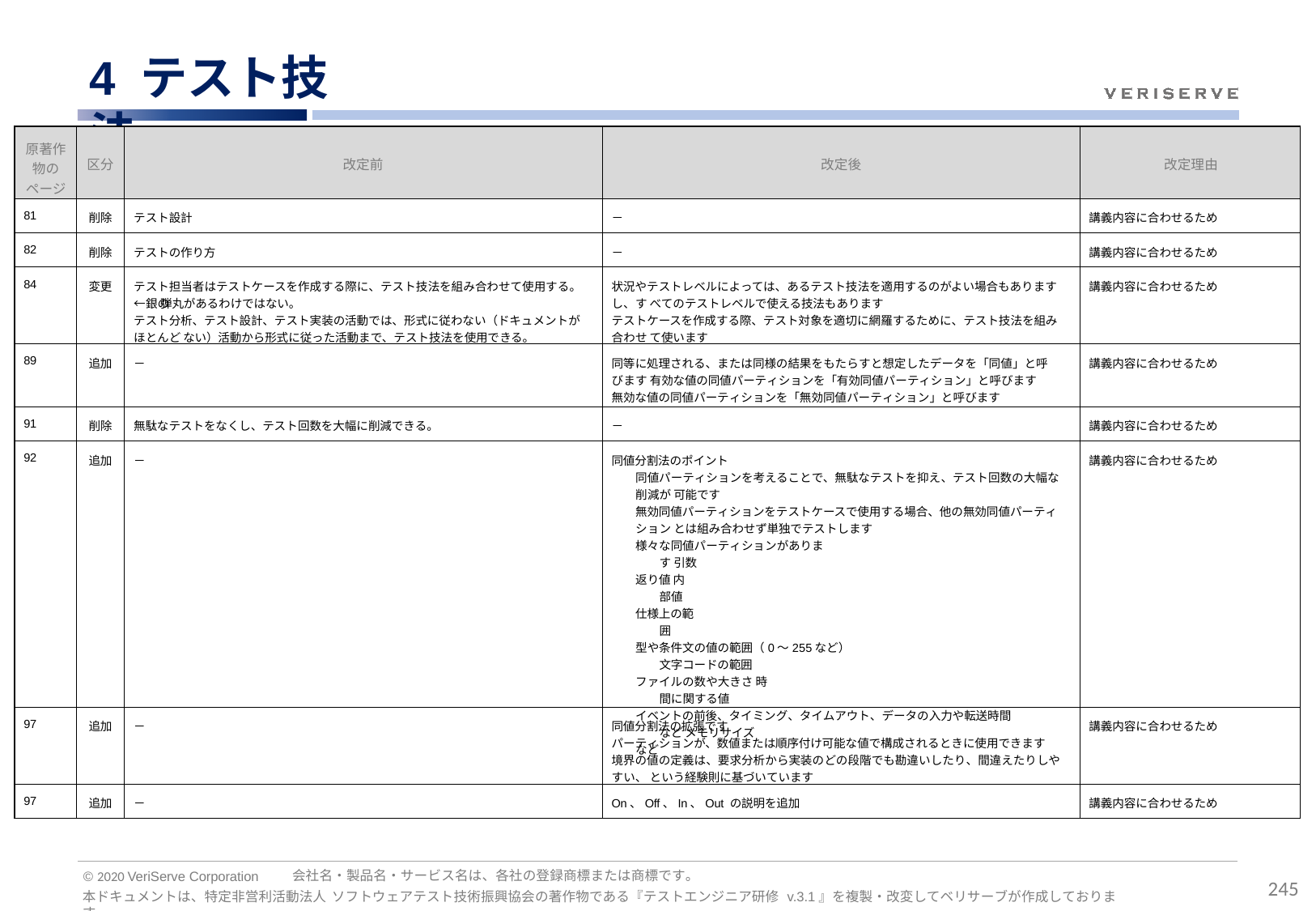

# 4 テスト技法

| 原著作 物の ページ | 区分 | 改定前 | 改定後 | 改定理由 |
| --- | --- | --- | --- | --- |
| 81 | 削除 | テスト設計 | － | 講義内容に合わせるため |
| 82 | 削除 | テストの作り方 | － | 講義内容に合わせるため |
| 84 | 変更 | テスト担当者はテストケースを作成する際に、テスト技法を組み合わせて使用する。←銀の 弾丸があるわけではない。 テスト分析、テスト設計、テスト実装の活動では、形式に従わない（ドキュメントがほとんど ない）活動から形式に従った活動まで、テスト技法を使用できる。 | 状況やテストレベルによっては、あるテスト技法を適用するのがよい場合もありますし、す べてのテストレベルで使える技法もあります テストケースを作成する際、テスト対象を適切に網羅するために、テスト技法を組み合わせ て使います | 講義内容に合わせるため |
| 89 | 追加 | － | 同等に処理される、または同様の結果をもたらすと想定したデータを「同値」と呼びます 有効な値の同値パーティションを「有効同値パーティション」と呼びます 無効な値の同値パーティションを「無効同値パーティション」と呼びます | 講義内容に合わせるため |
| 91 | 削除 | 無駄なテストをなくし、テスト回数を大幅に削減できる。 | － | 講義内容に合わせるため |
| 92 | 追加 | － | 同値分割法のポイント 同値パーティションを考えることで、無駄なテストを抑え、テスト回数の大幅な削減が 可能です 無効同値パーティションをテストケースで使用する場合、他の無効同値パーティション とは組み合わせず単独でテストします 様々な同値パーティションがあります 引数 返り値 内部値 仕様上の範囲 型や条件文の値の範囲（0～255など） 文字コードの範囲 ファイルの数や大きさ 時間に関する値 イベントの前後、タイミング、タイムアウト、データの入力や転送時間など メモリサイズ など | 講義内容に合わせるため |
| 97 | 追加 | － | 同値分割法の拡張です パーティションが、数値または順序付け可能な値で構成されるときに使用できます 境界の値の定義は、要求分析から実装のどの段階でも勘違いしたり、間違えたりしやすい、 という経験則に基づいています | 講義内容に合わせるため |
| 97 | 追加 | － | On、Off、In、Out の説明を追加 | 講義内容に合わせるため |
会社名・製品名・サービス名は、各社の登録商標または商標です。
© 2020 VeriServe Corporation
245
本ドキュメントは、特定非営利活動法人 ソフトウェアテスト技術振興協会の著作物である『テストエンジニア研修 v.3.1』を複製・改変してベリサーブが作成しております。